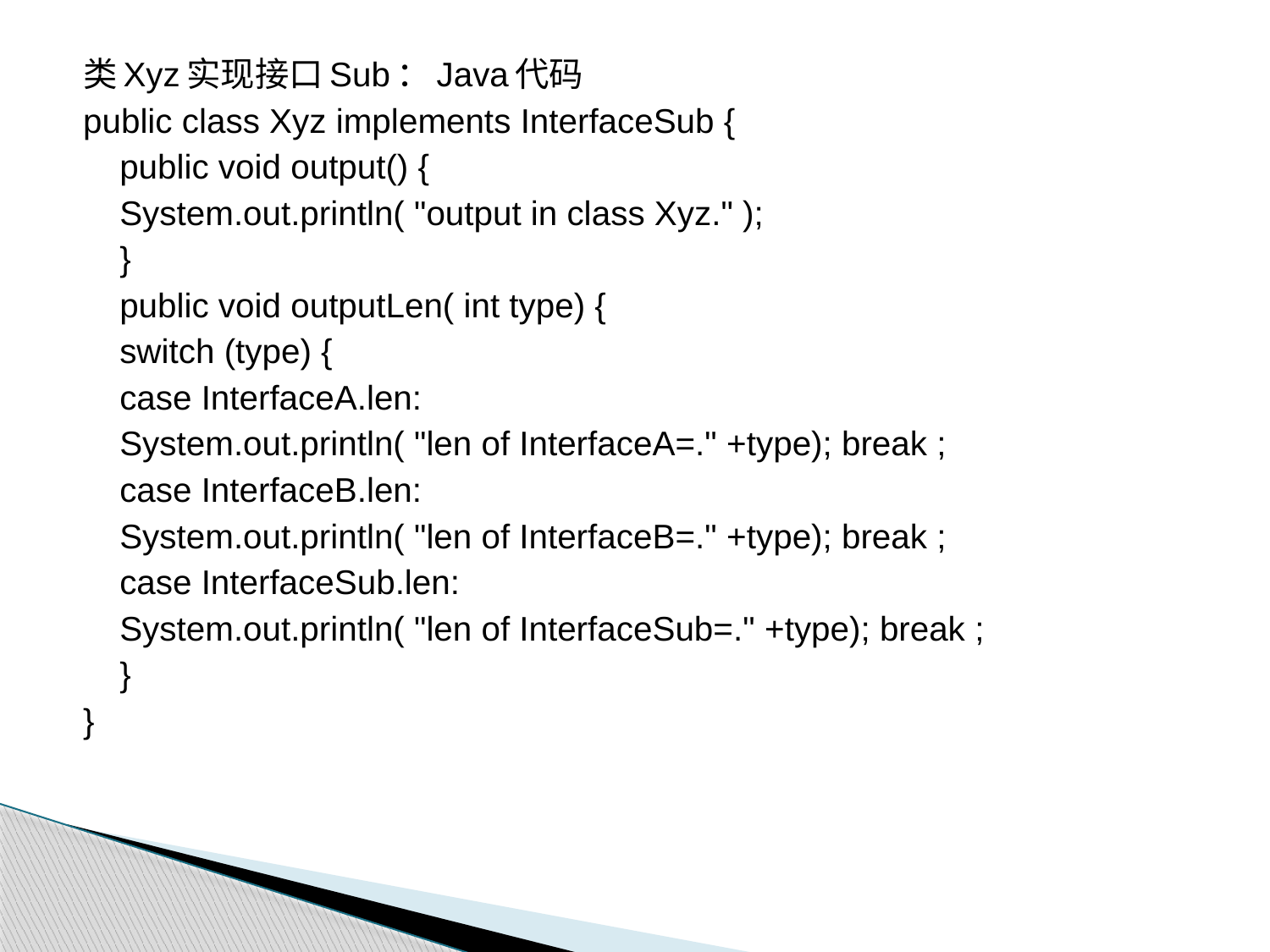

类Xyz实现接口Sub：Java代码
public class Xyz implements InterfaceSub {
	public void output() {
		System.out.println( "output in class Xyz." );
	}
	public void outputLen( int type) {
		switch (type) {
			case InterfaceA.len:
				System.out.println( "len of InterfaceA=." +type); break ;
			case InterfaceB.len:
				System.out.println( "len of InterfaceB=." +type); break ;
			case InterfaceSub.len:
				System.out.println( "len of InterfaceSub=." +type); break ;
		}
}